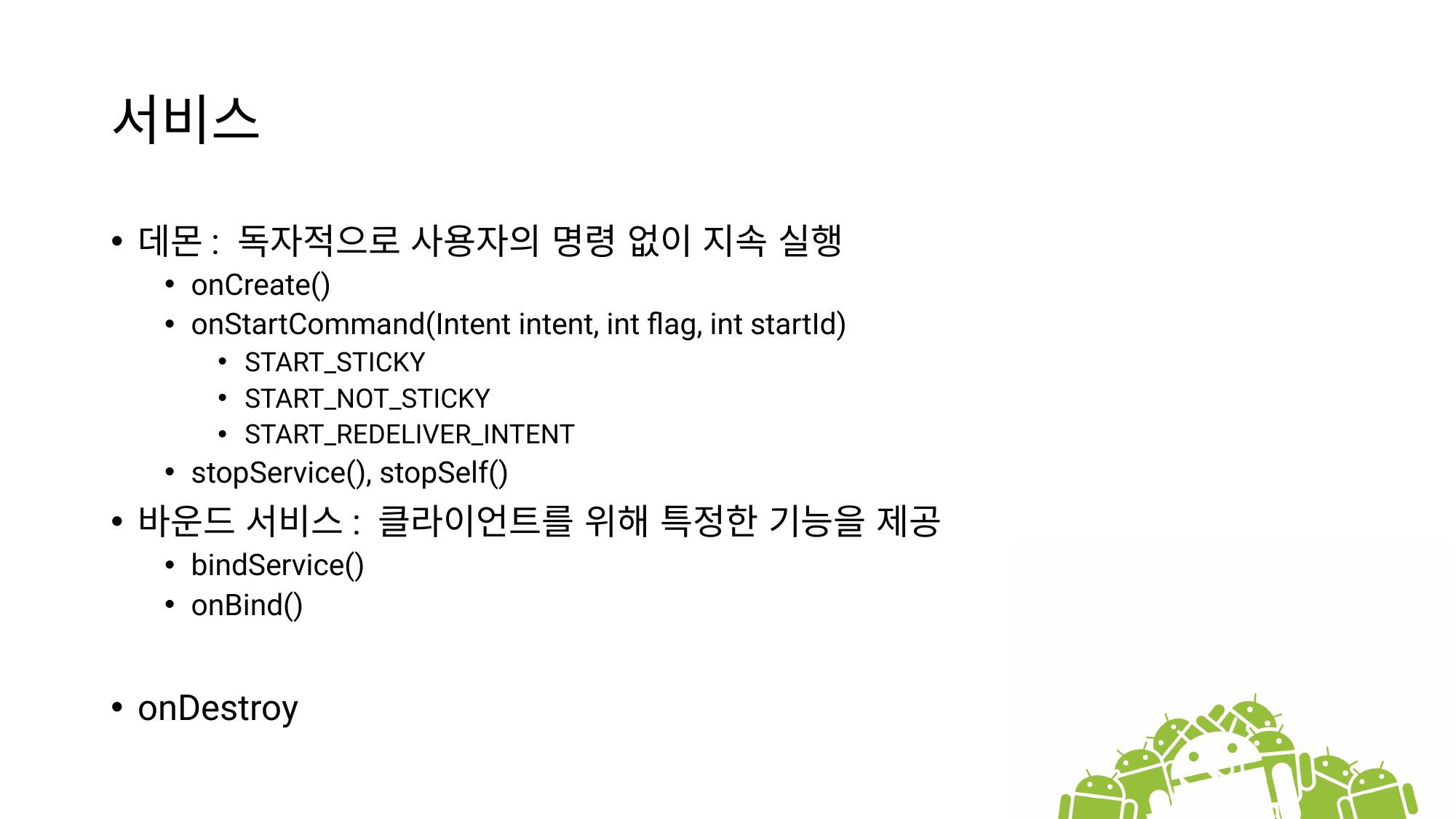

# 서비스
데몬: 독자적으로 사용자의 명령 없이 지속 실행
onCreate()
onStartCommand(Intent intent, int flag, int startId)
START_STICKY
START_NOT_STICKY
START_REDELIVER_INTENT
stopService(), stopSelf()
바운드 서비스: 클라이언트를 위해 특정한 기능을 제공
bindService()
onBind()

onDestroy